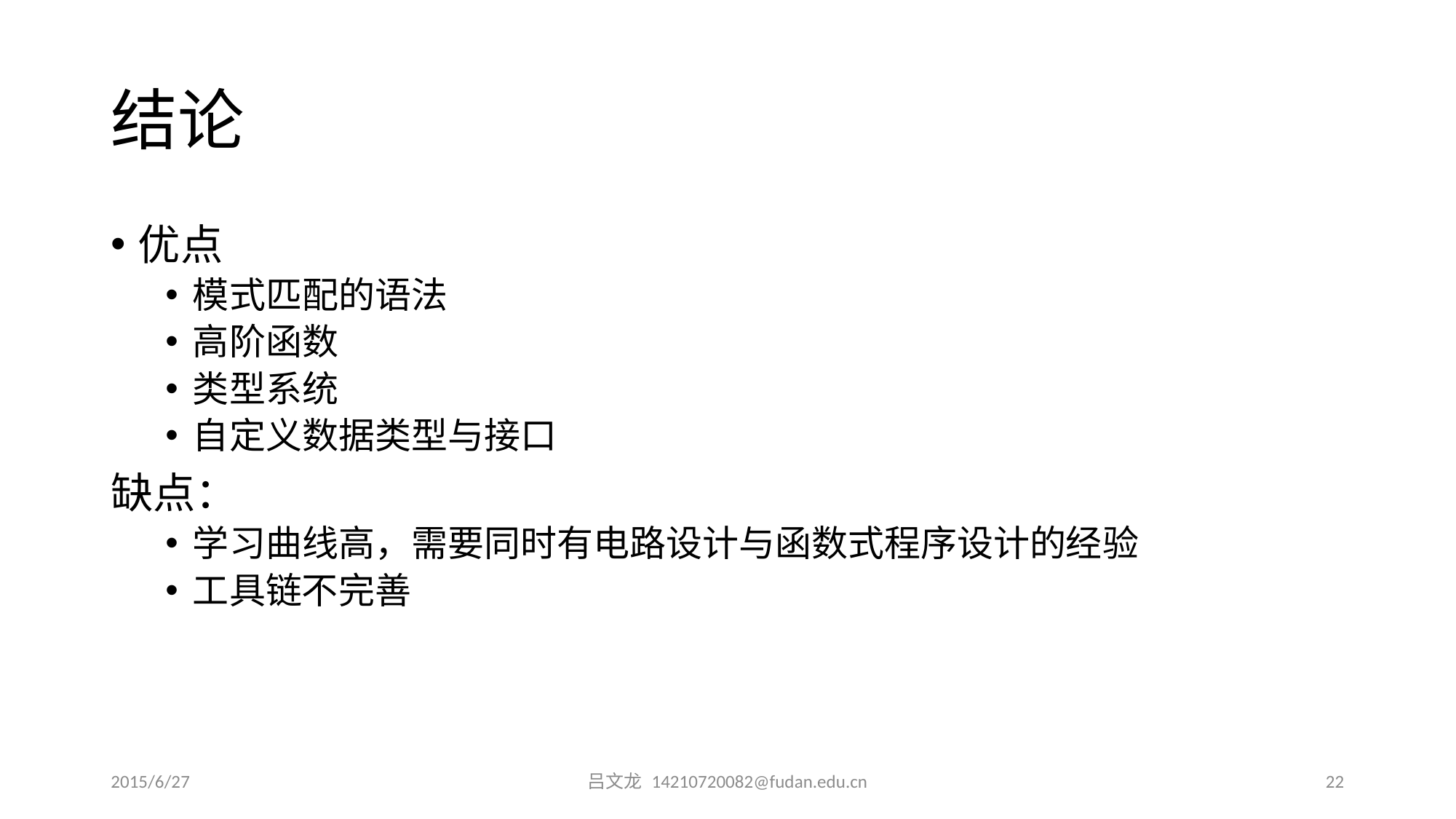

# 结论
优点
模式匹配的语法
高阶函数
类型系统
自定义数据类型与接口
缺点：
学习曲线高，需要同时有电路设计与函数式程序设计的经验
工具链不完善

2015/6/27
吕文龙 14210720082@fudan.edu.cn
22